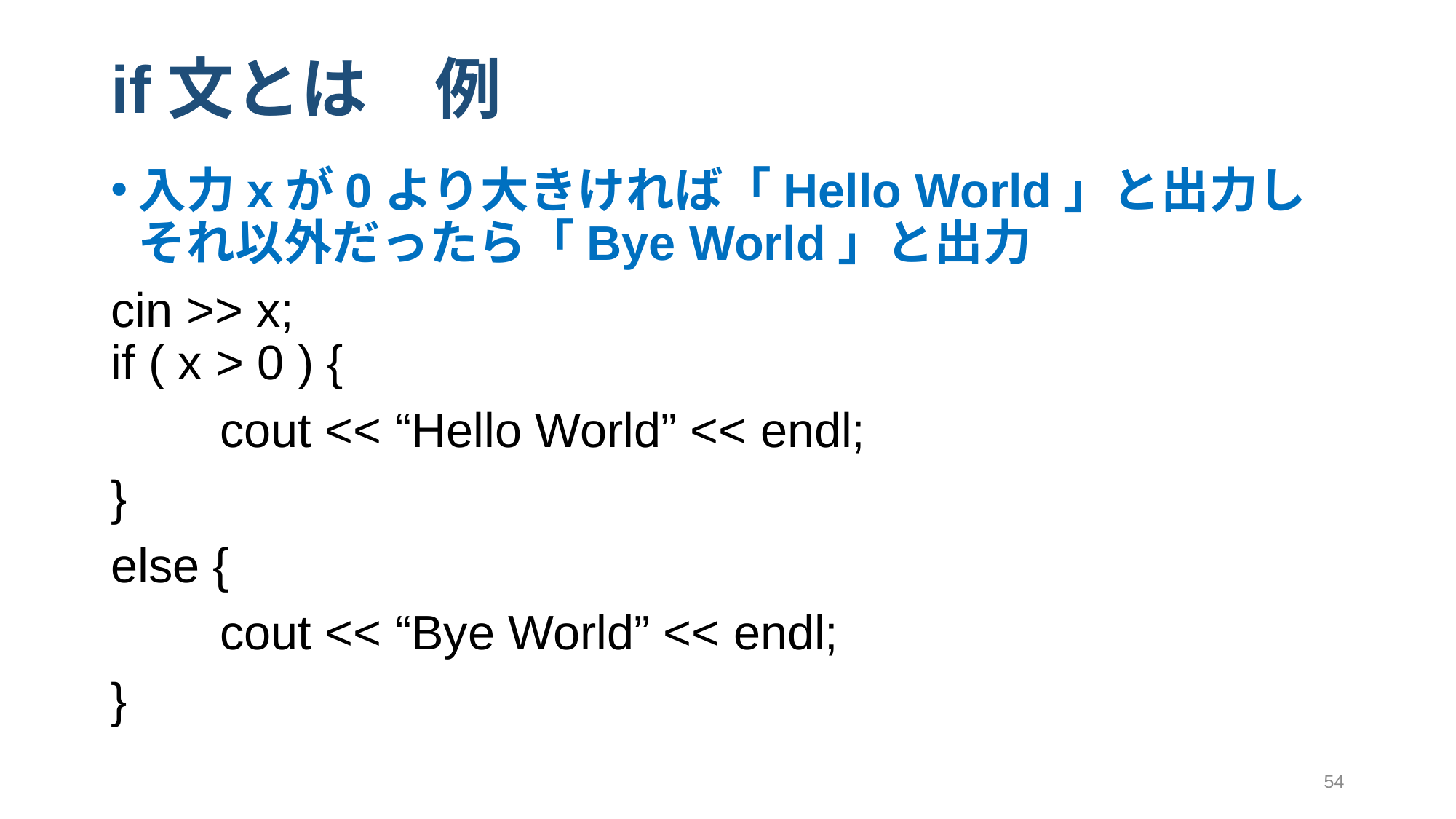

# if文とは　例
入力xが0より大きければ「Hello World」と出力し
それ以外だったら「Bye World」と出力
cin >> x;
if ( x > 0 ) {
	cout << “Hello World” << endl;
}
else {
	cout << “Bye World” << endl;
}
54